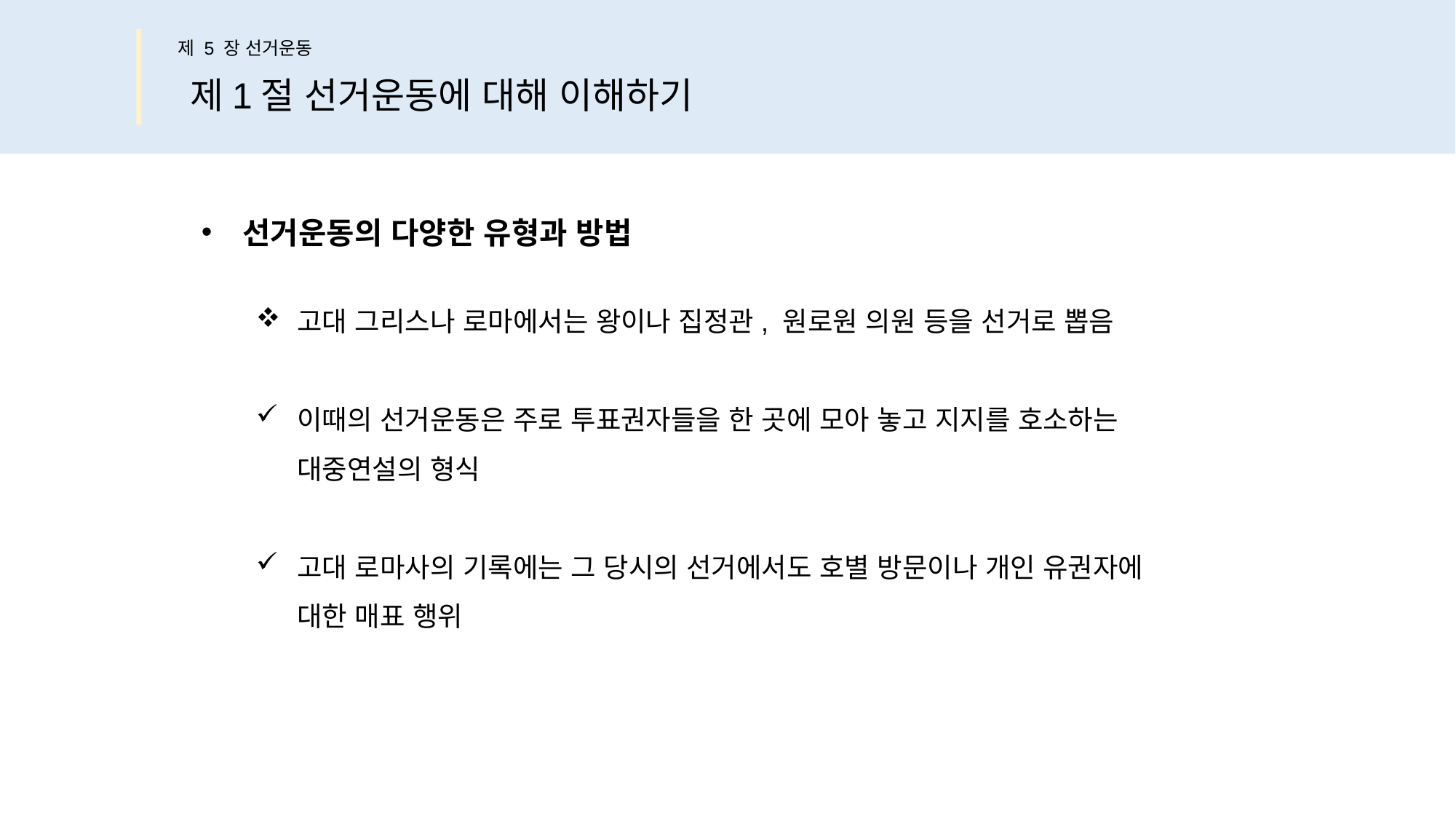

제 5 장 선거운동
제1절 선거운동에 대해 이해하기
선거운동의 다양한 유형과 방법

고대 그리스나 로마에서는 왕이나 집정관, 원로원 의원 등을 선거로 뽑음

이때의 선거운동은 주로 투표권자들을 한 곳에 모아 놓고 지지를 호소하는
대중연설의 형식

고대 로마사의 기록에는 그 당시의 선거에서도 호별 방문이나 개인 유권자에
대한 매표 행위